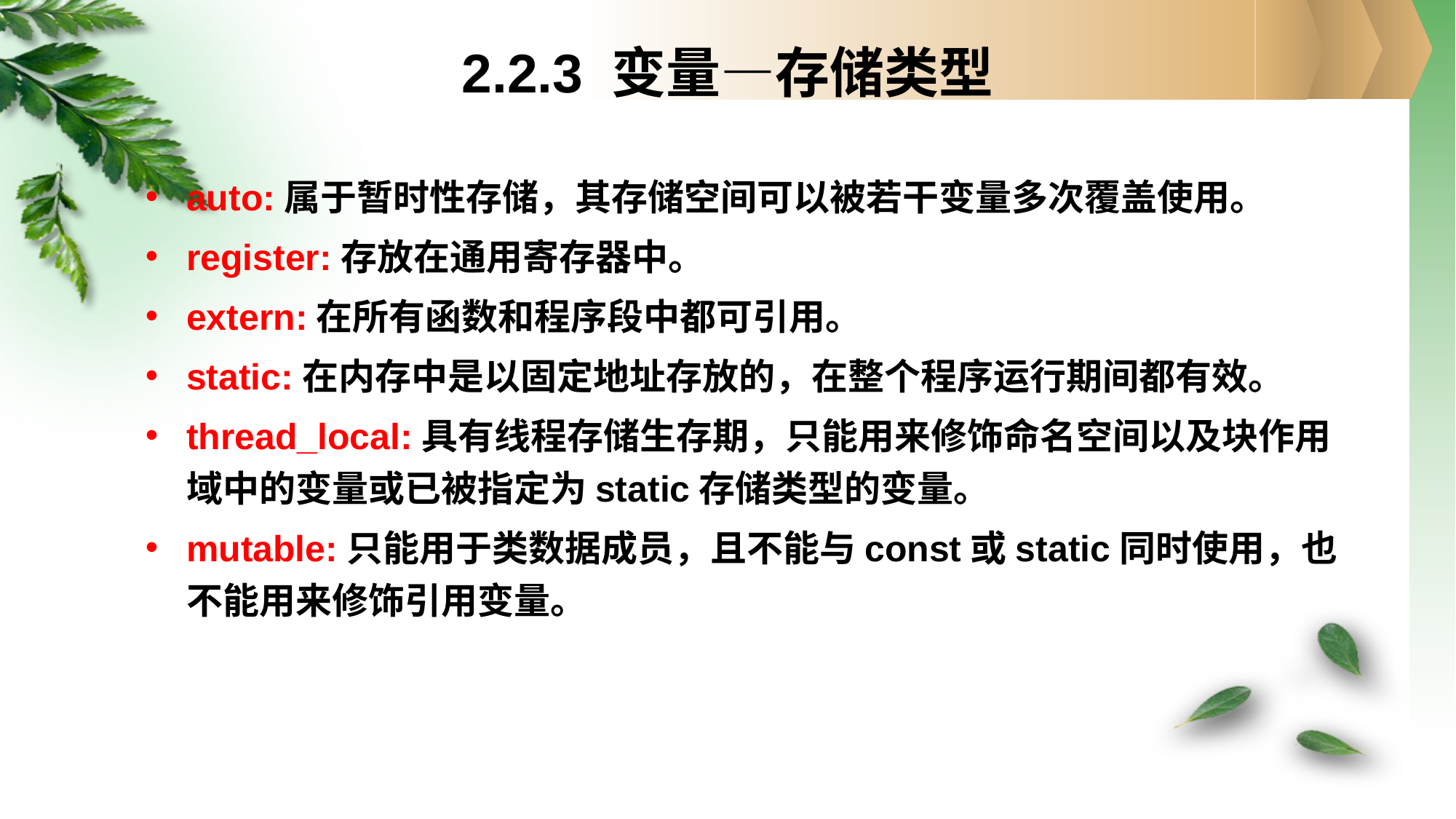

# 2.2.3 变量—存储类型
auto:属于暂时性存储，其存储空间可以被若干变量多次覆盖使用。
register:存放在通用寄存器中。
extern:在所有函数和程序段中都可引用。
static:在内存中是以固定地址存放的，在整个程序运行期间都有效。
thread_local:具有线程存储生存期，只能用来修饰命名空间以及块作用域中的变量或已被指定为static存储类型的变量。
mutable:只能用于类数据成员，且不能与const或static同时使用，也不能用来修饰引用变量。